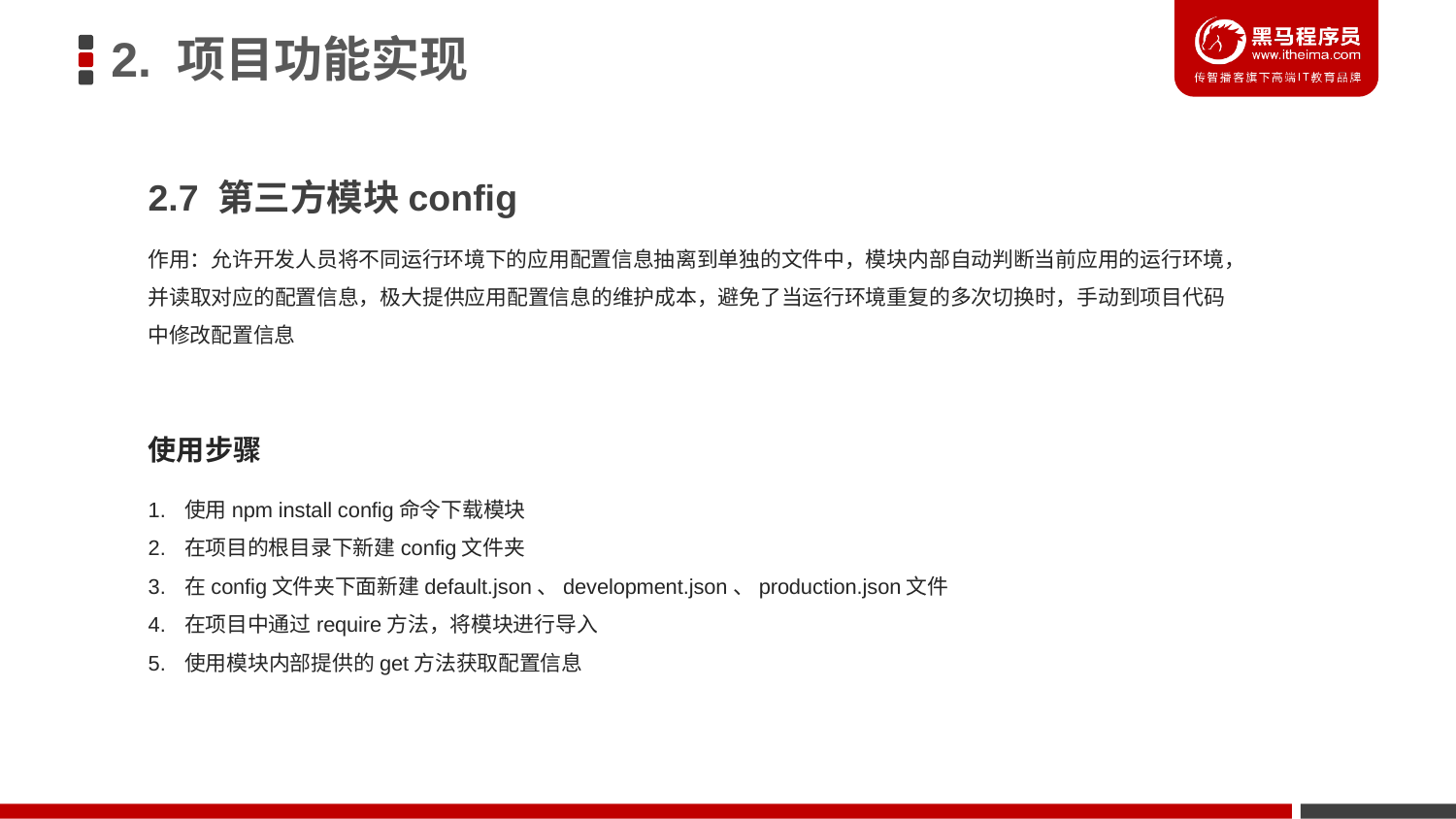

2. 项目功能实现
2.7 第三方模块config
作用：允许开发人员将不同运行环境下的应用配置信息抽离到单独的文件中，模块内部自动判断当前应用的运行环境，
并读取对应的配置信息，极大提供应用配置信息的维护成本，避免了当运行环境重复的多次切换时，手动到项目代码
中修改配置信息
使用步骤
使用npm install config命令下载模块
在项目的根目录下新建config文件夹
在config文件夹下面新建default.json、development.json、production.json文件
在项目中通过require方法，将模块进行导入
使用模块内部提供的get方法获取配置信息